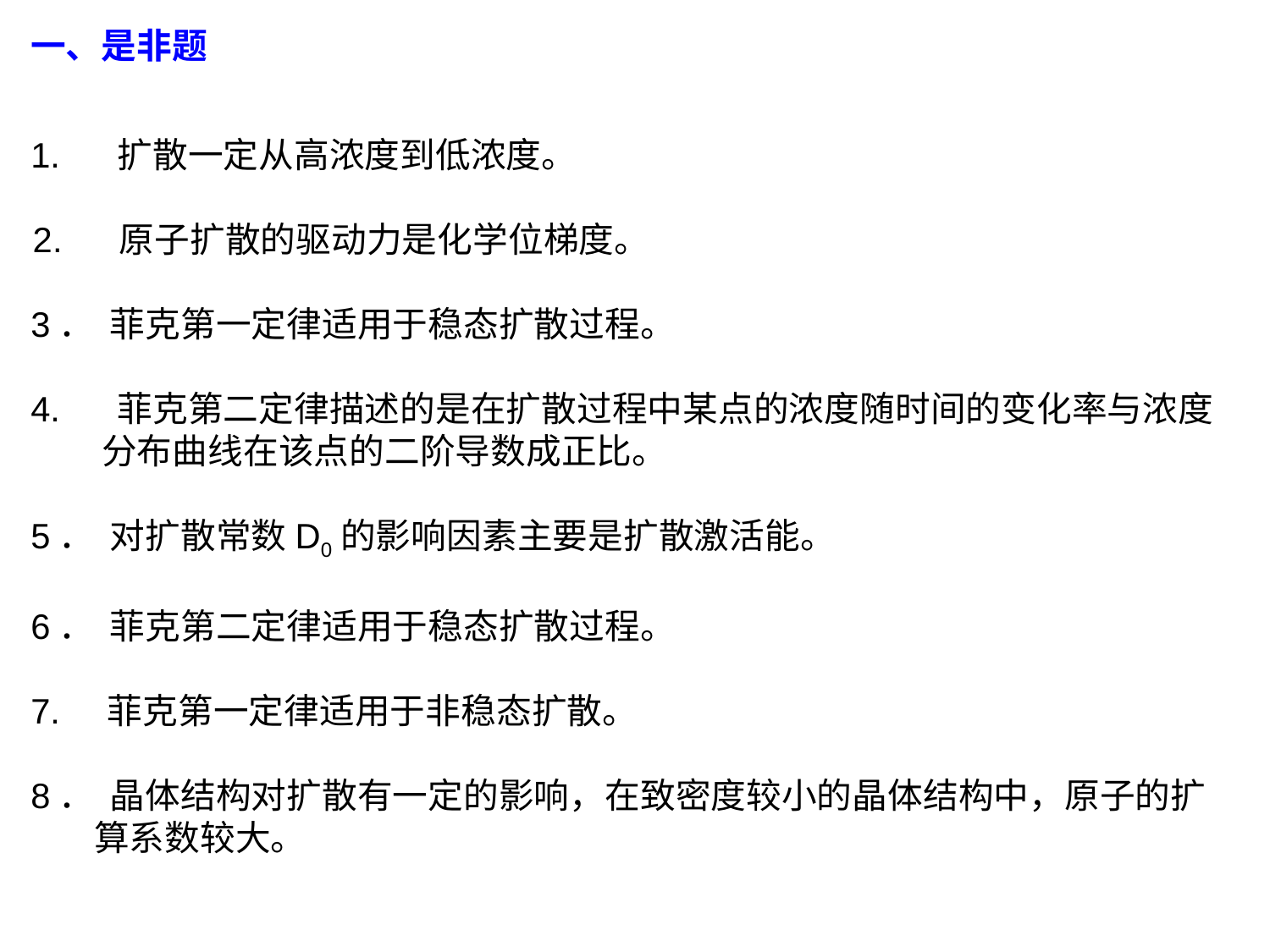

一、是非题

1.     扩散一定从高浓度到低浓度。

2.     原子扩散的驱动力是化学位梯度。

3．  菲克第一定律适用于稳态扩散过程。

4.     菲克第二定律描述的是在扩散过程中某点的浓度随时间的变化率与浓度
        分布曲线在该点的二阶导数成正比。

5．  对扩散常数D0的影响因素主要是扩散激活能。

6．  菲克第二定律适用于稳态扩散过程。

7.    菲克第一定律适用于非稳态扩散。

8．  晶体结构对扩散有一定的影响，在致密度较小的晶体结构中，原子的扩
       算系数较大。

22